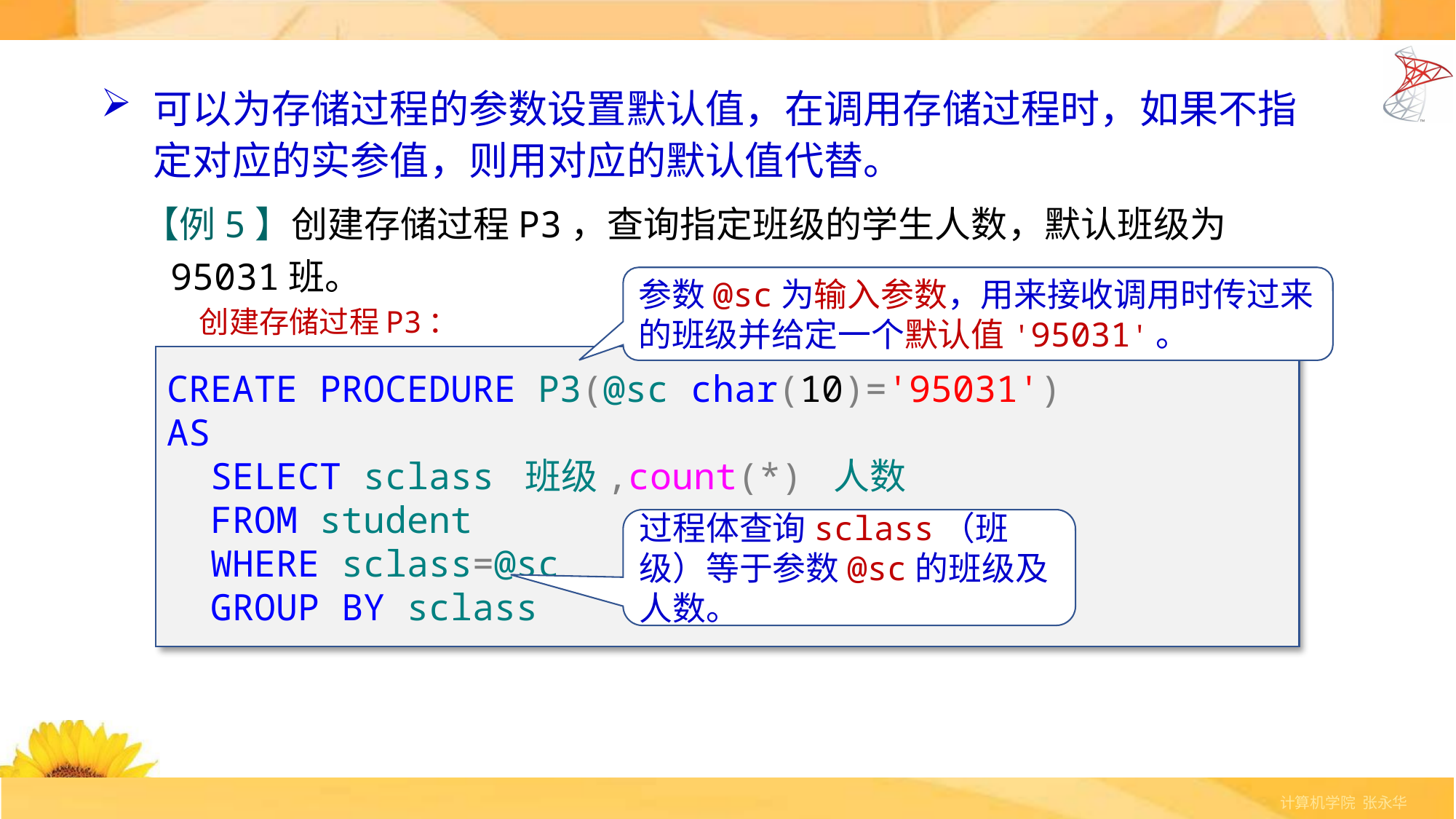

可以为存储过程的参数设置默认值，在调用存储过程时，如果不指定对应的实参值，则用对应的默认值代替。
【例5】创建存储过程P3，查询指定班级的学生人数，默认班级为95031班。

参数@sc为输入参数，用来接收调用时传过来的班级并给定一个默认值'95031'。
创建存储过程P3：
CREATE PROCEDURE P3(@sc char(10)='95031')
AS
  SELECT sclass 班级,count(*) 人数
  FROM student
  WHERE sclass=@sc
  GROUP BY sclass
过程体查询sclass（班级）等于参数@sc的班级及人数。